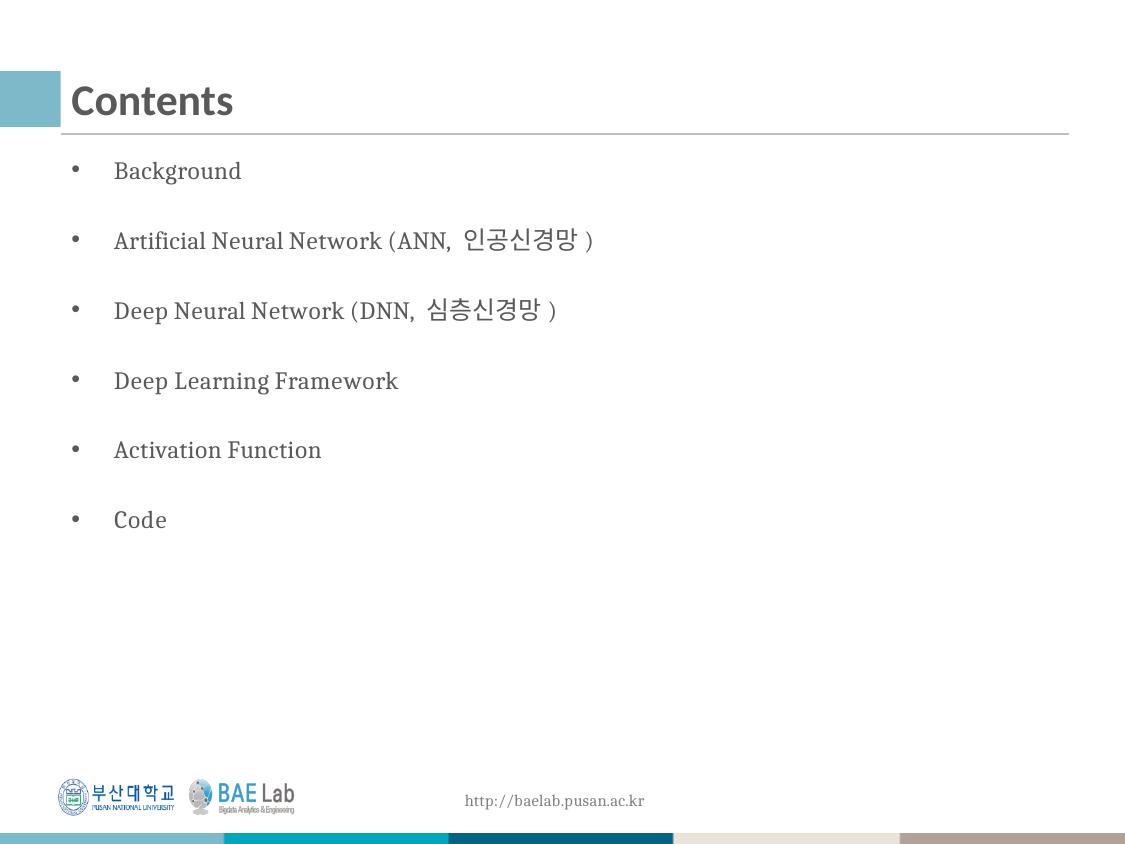

# Contents
Background

Artificial Neural Network (ANN, 인공신경망)

Deep Neural Network (DNN, 심층신경망)

Deep Learning Framework

Activation Function

Code